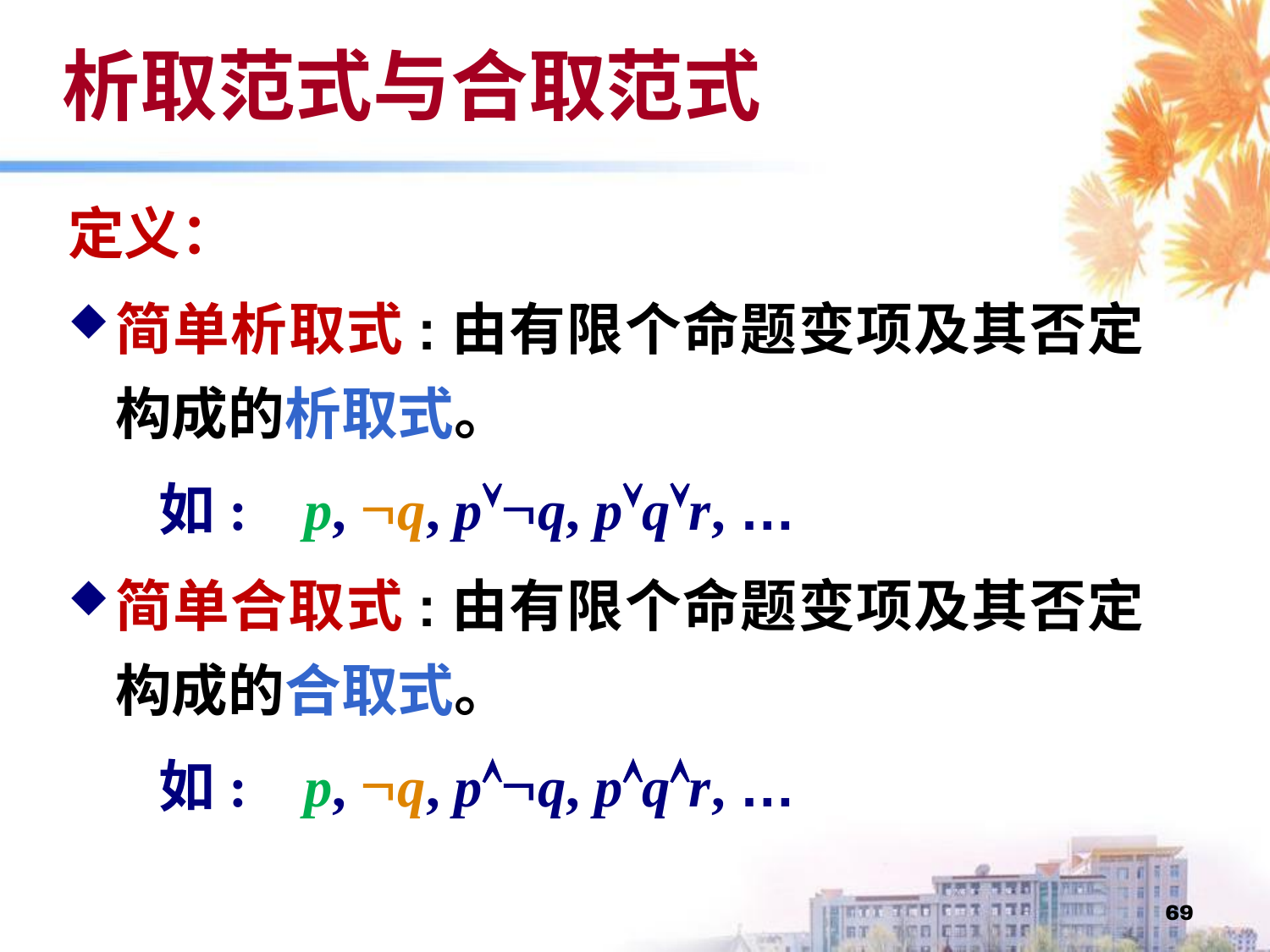

# 析取范式与合取范式
定义：
简单析取式:由有限个命题变项及其否定构成的析取式。
      如:    p, ¬q, p∨¬q, p∨q∨r, …
简单合取式:由有限个命题变项及其否定构成的合取式。
      如:    p, ¬q, p∧¬q, p∧q∧r, …
69